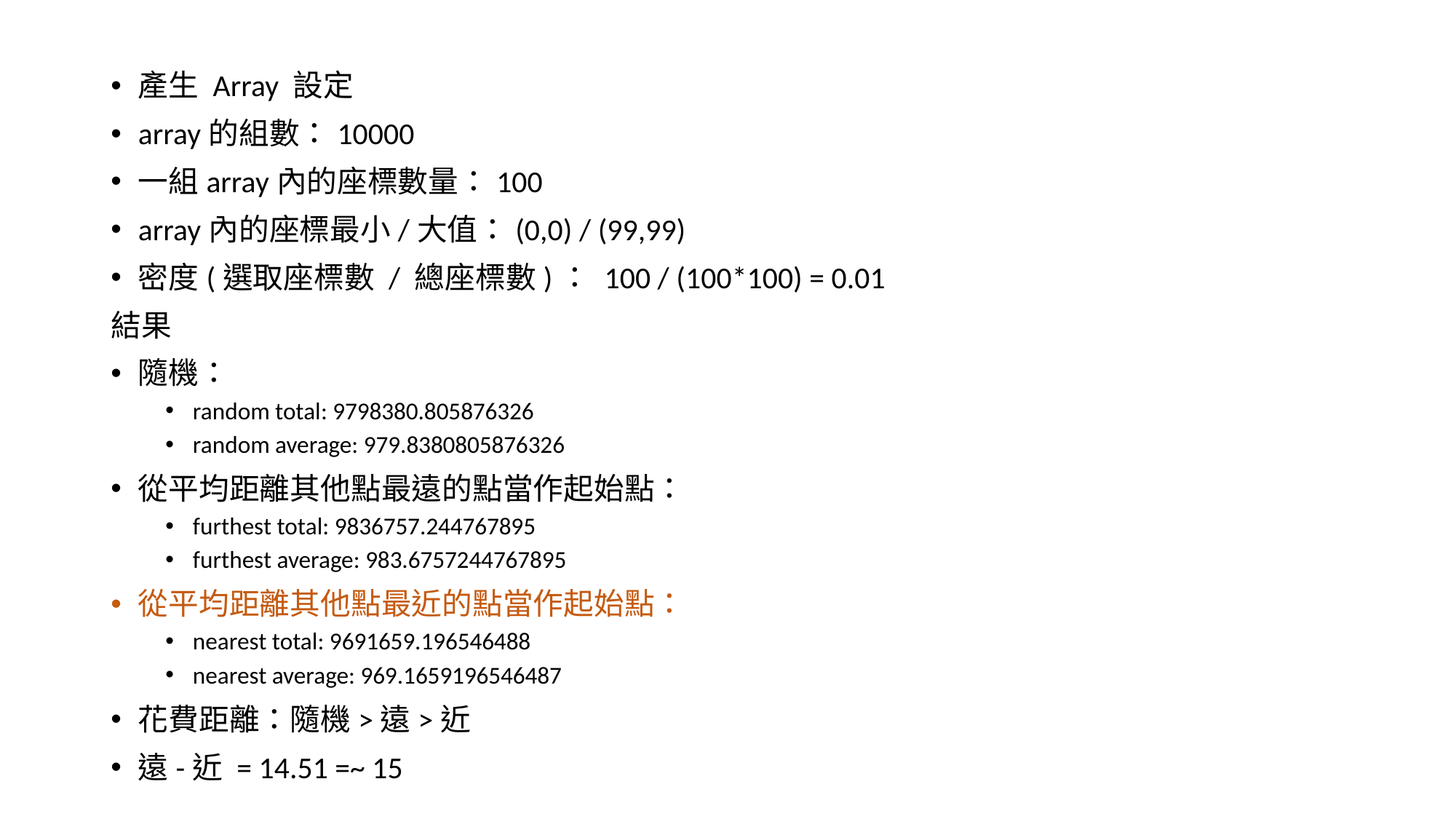

產生 Array 設定
array的組數：10000
一組array內的座標數量：100
array內的座標最小/大值：(0,0) / (99,99)
密度(選取座標數 / 總座標數)： 100 / (100*100) = 0.01
結果
隨機：
random total: 9798380.805876326
random average: 979.8380805876326
從平均距離其他點最遠的點當作起始點：
furthest total: 9836757.244767895
furthest average: 983.6757244767895
從平均距離其他點最近的點當作起始點：
nearest total: 9691659.196546488
nearest average: 969.1659196546487
花費距離：隨機>遠>近
遠-近 = 14.51 =~ 15